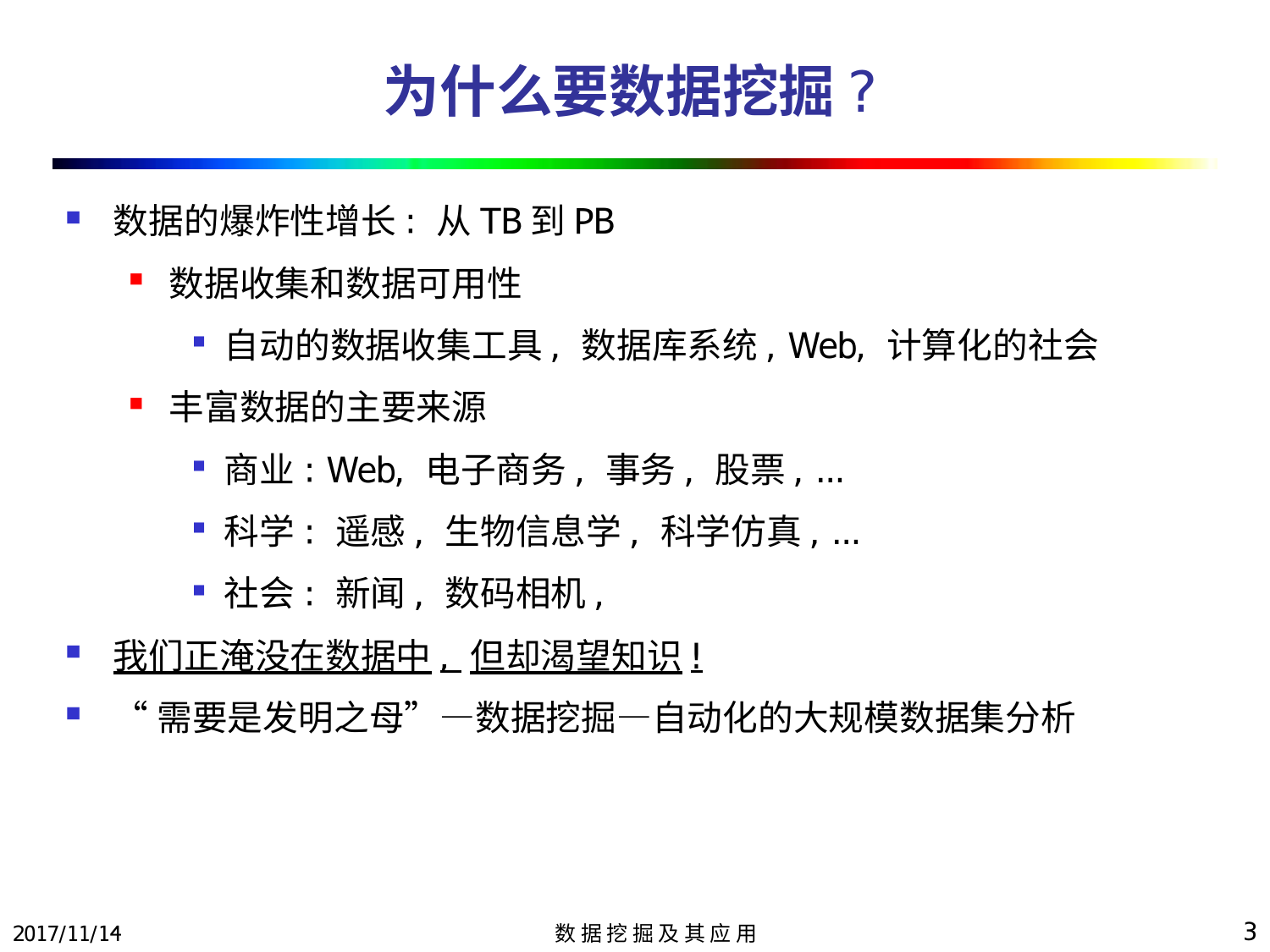

# 为什么要数据挖掘?
数据的爆炸性增长: 从TB到PB
数据收集和数据可用性
自动的数据收集工具, 数据库系统, Web, 计算化的社会
丰富数据的主要来源
商业: Web, 电子商务, 事务, 股票, …
科学: 遥感, 生物信息学, 科学仿真, …
社会: 新闻, 数码相机,
我们正淹没在数据中, 但却渴望知识!
“需要是发明之母”—数据挖掘—自动化的大规模数据集分析
2017/11/14
3
数 据 挖 掘 及 其 应 用